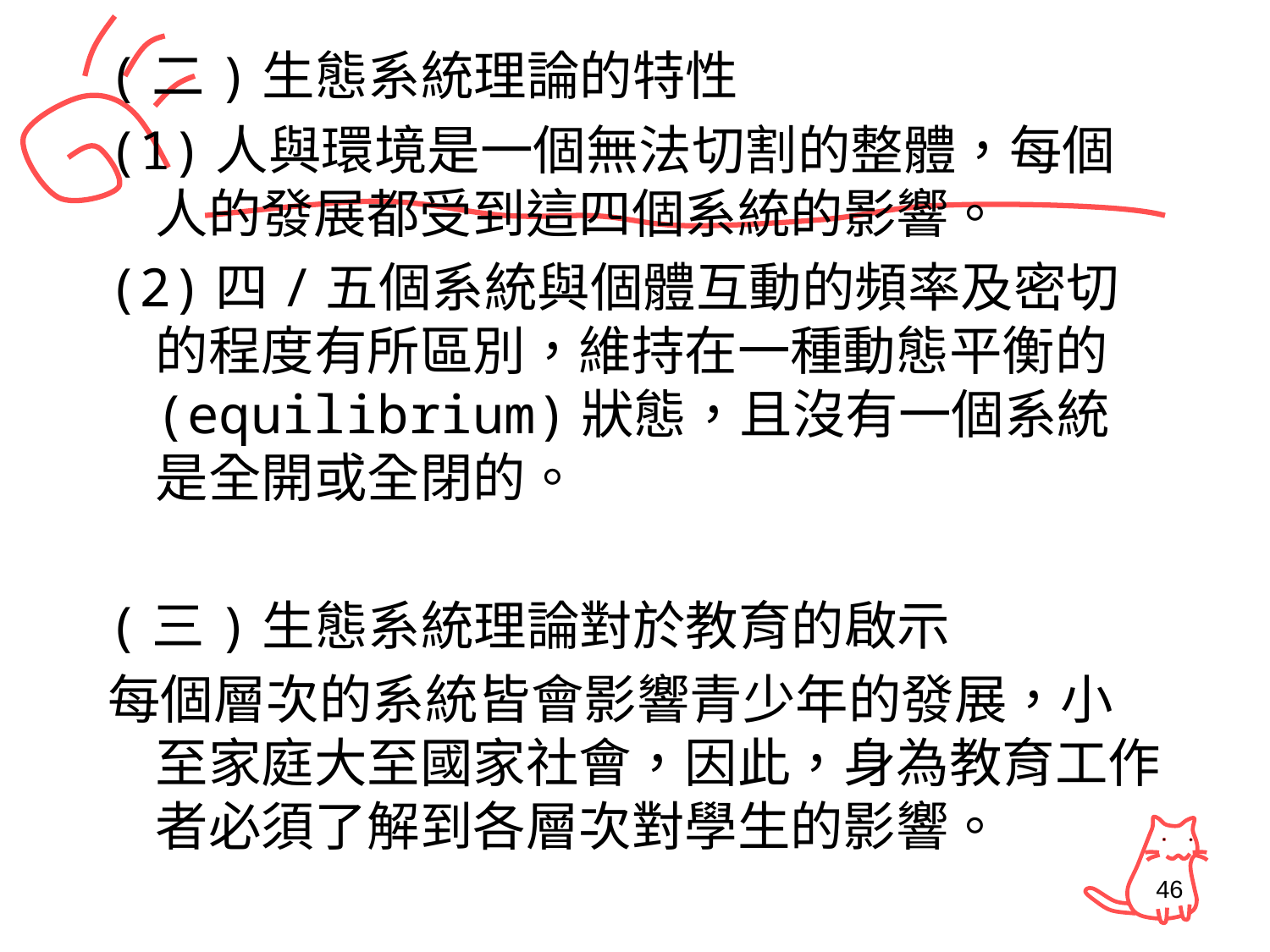

(二)生態系統理論的特性
(1)人與環境是一個無法切割的整體，每個人的發展都受到這四個系統的影響。
(2)四/五個系統與個體互動的頻率及密切的程度有所區別，維持在一種動態平衡的(equilibrium)狀態，且沒有一個系統是全開或全閉的。

(三)生態系統理論對於教育的啟示
每個層次的系統皆會影響青少年的發展，小至家庭大至國家社會，因此，身為教育工作者必須了解到各層次對學生的影響。
46